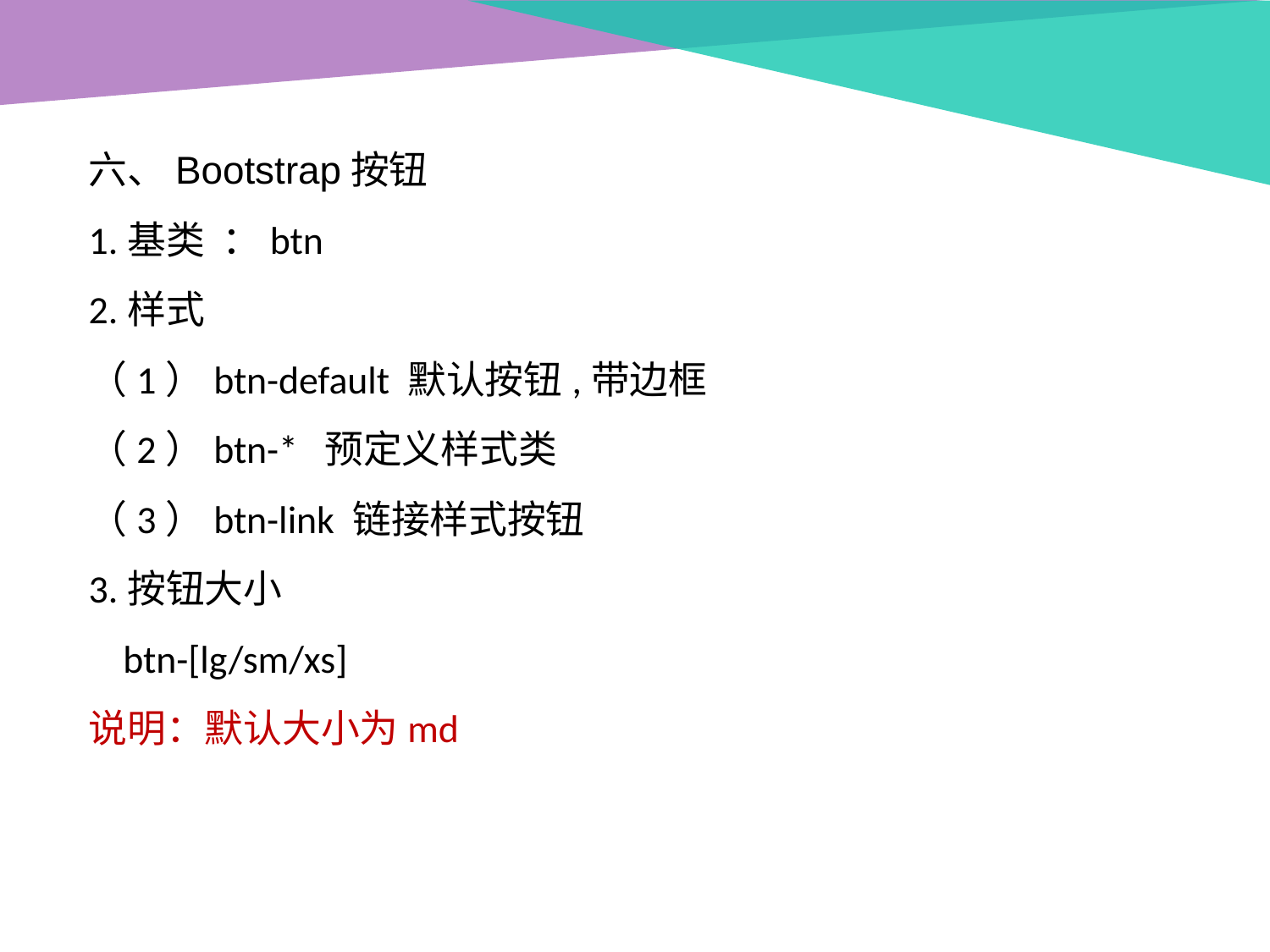

六、Bootstrap按钮
1.基类  ：btn
2.样式
（1）btn-default 默认按钮,带边框
（2）btn-*  预定义样式类
（3）btn-link 链接样式按钮
3.按钮大小
    btn-[lg/sm/xs]
说明：默认大小为md